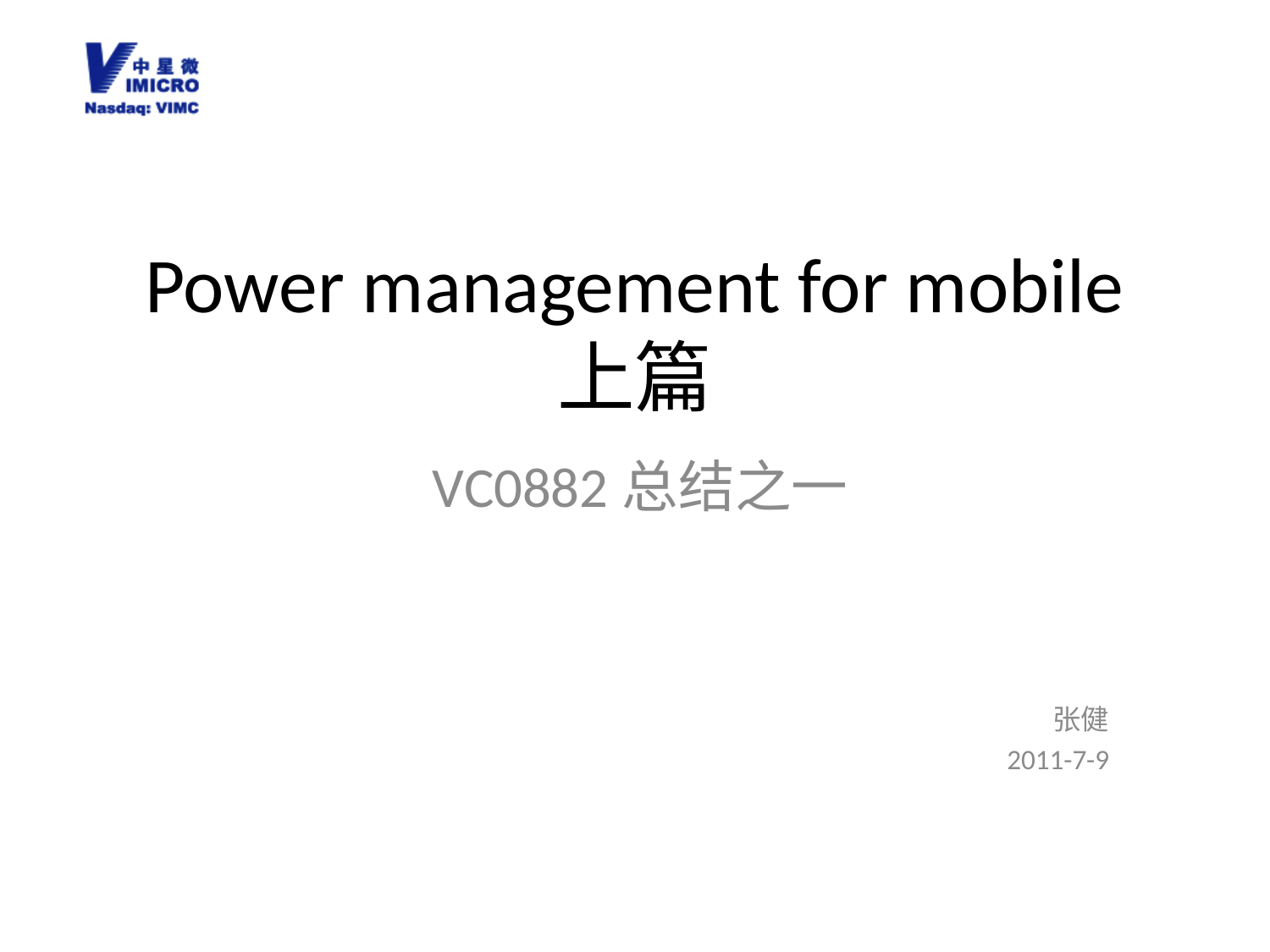

# Power management for mobile 上篇
VC0882总结之一

张健
2011-7-9